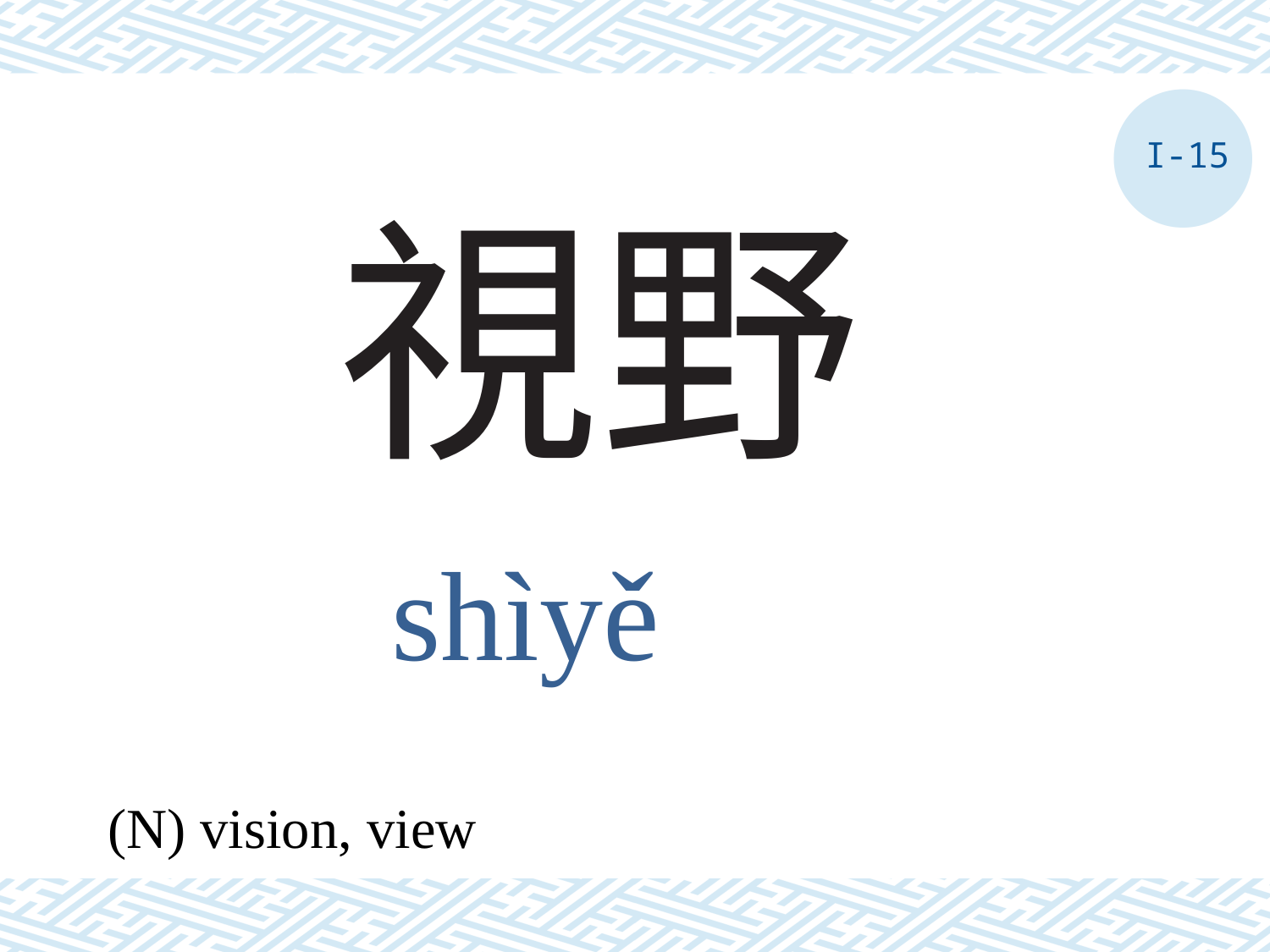

I-15

# 視野
shìyě
(N) vision, view